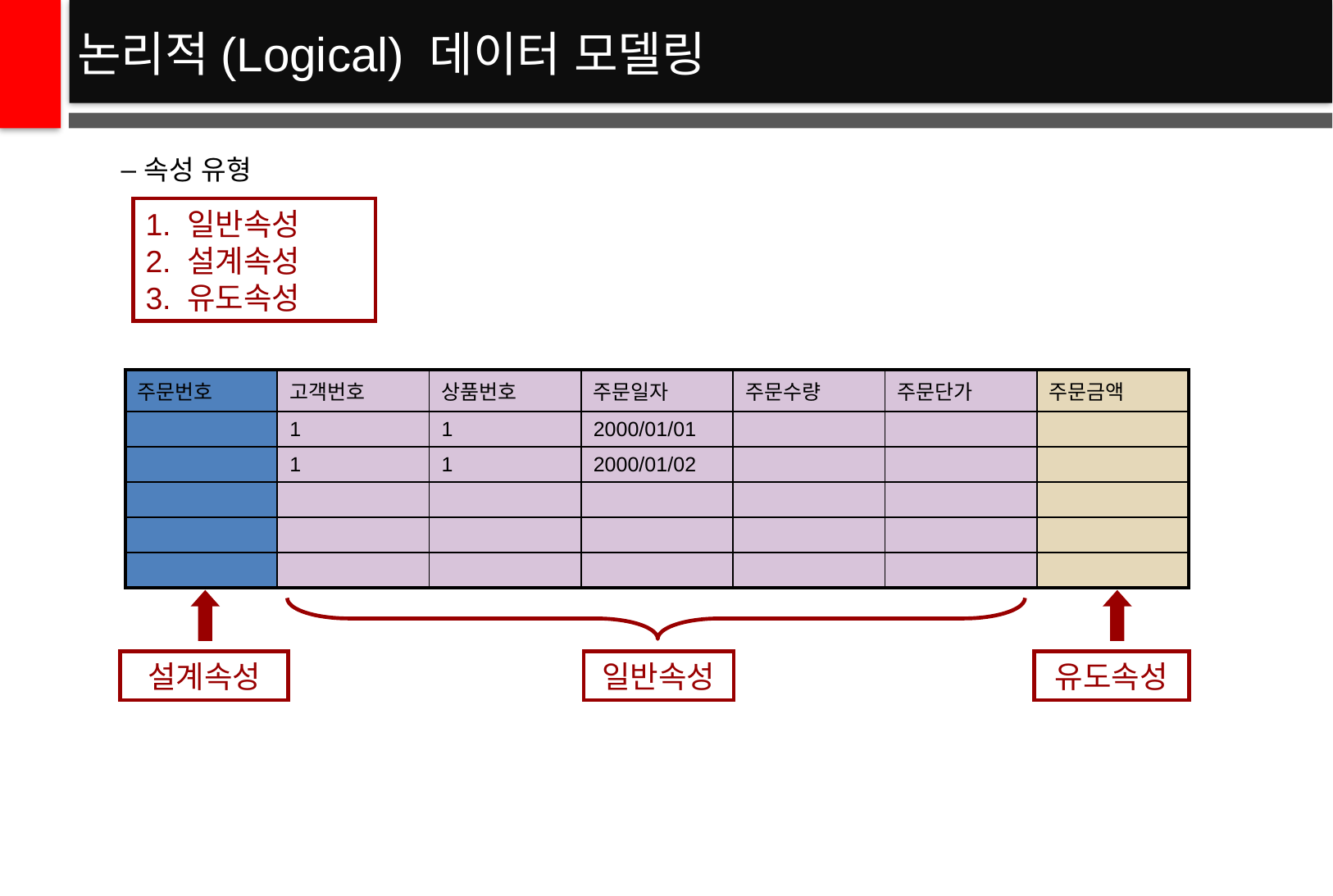

# 논리적(Logical) 데이터 모델링
속성 유형
1. 일반속성
2. 설계속성
3. 유도속성

| 주문번호 | 고객번호 | 상품번호 | 주문일자 | 주문수량 | 주문단가 | 주문금액 |
| --- | --- | --- | --- | --- | --- | --- |
|  | 1 | 1 | 2000/01/01 |  |  |  |
|  | 1 | 1 | 2000/01/02 |  |  |  |
|  |  |  |  |  |  |  |
|  |  |  |  |  |  |  |
|  |  |  |  |  |  |  |

설계속성
일반속성
유도속성